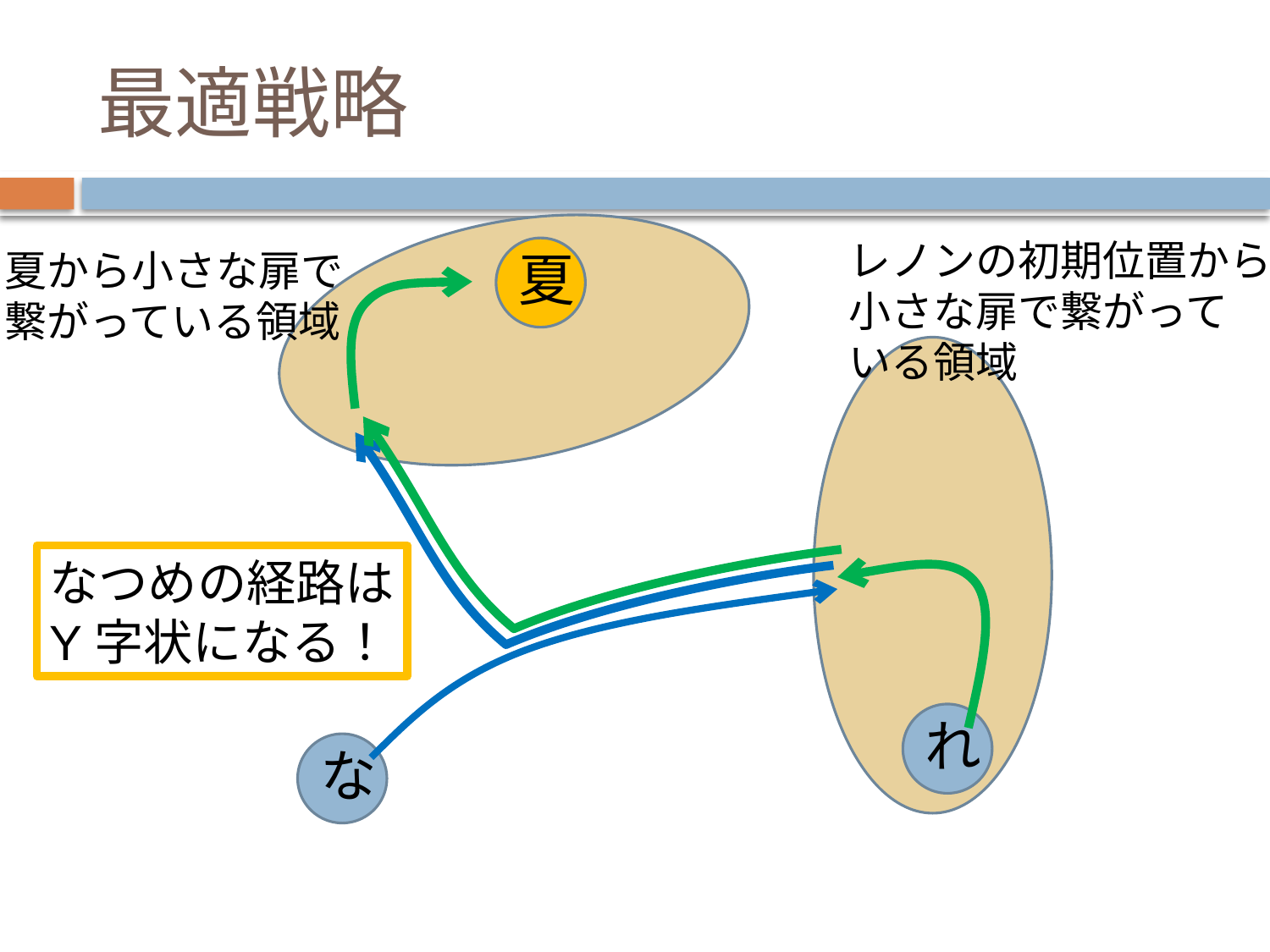

# 最適戦略

レノンの初期位置から
小さな扉で繋がって
いる領域
夏から小さな扉で
繋がっている領域

夏

なつめの経路は
Y字状になる！

れ

な